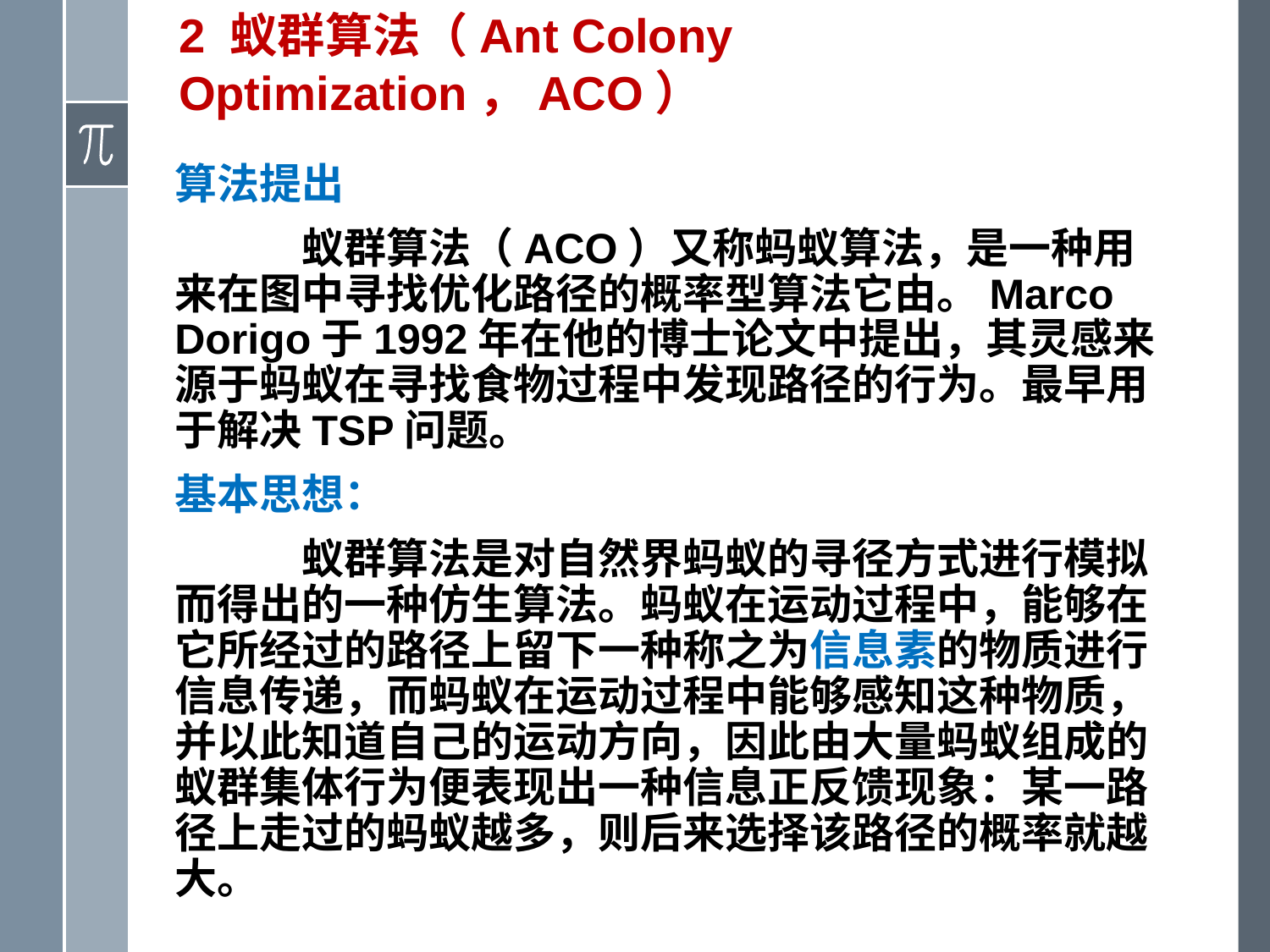

# 2 蚁群算法（Ant Colony Optimization，ACO）
算法提出
	蚁群算法（ACO）又称蚂蚁算法，是一种用来在图中寻找优化路径的概率型算法它由。Marco Dorigo于1992年在他的博士论文中提出，其灵感来源于蚂蚁在寻找食物过程中发现路径的行为。最早用于解决TSP问题。
基本思想：
	蚁群算法是对自然界蚂蚁的寻径方式进行模拟而得出的一种仿生算法。蚂蚁在运动过程中，能够在它所经过的路径上留下一种称之为信息素的物质进行信息传递，而蚂蚁在运动过程中能够感知这种物质，并以此知道自己的运动方向，因此由大量蚂蚁组成的蚁群集体行为便表现出一种信息正反馈现象：某一路径上走过的蚂蚁越多，则后来选择该路径的概率就越大。